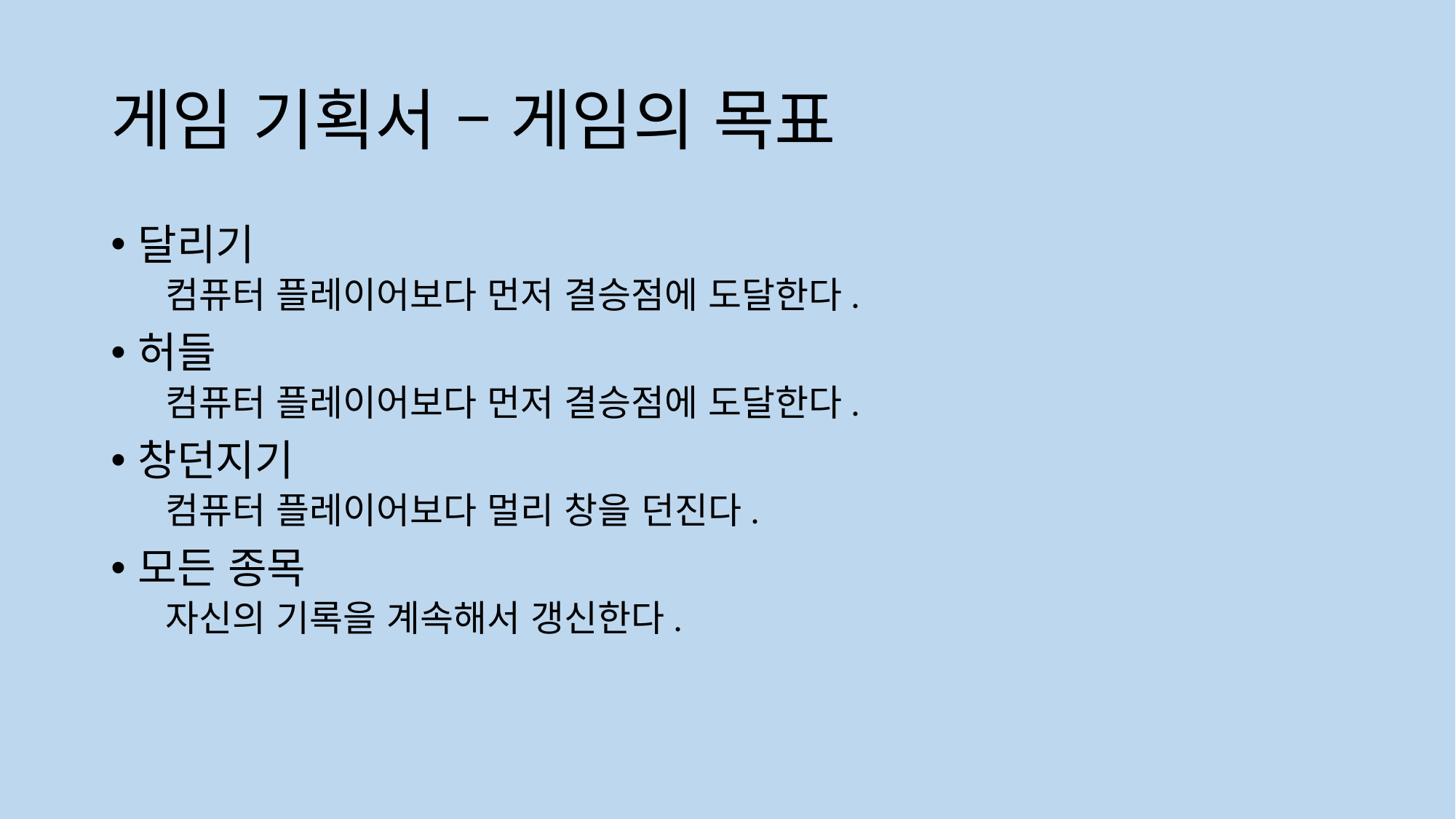

# 게임 기획서 – 게임의 목표
달리기
컴퓨터 플레이어보다 먼저 결승점에 도달한다.
허들
컴퓨터 플레이어보다 먼저 결승점에 도달한다.
창던지기
컴퓨터 플레이어보다 멀리 창을 던진다.
모든 종목
자신의 기록을 계속해서 갱신한다.